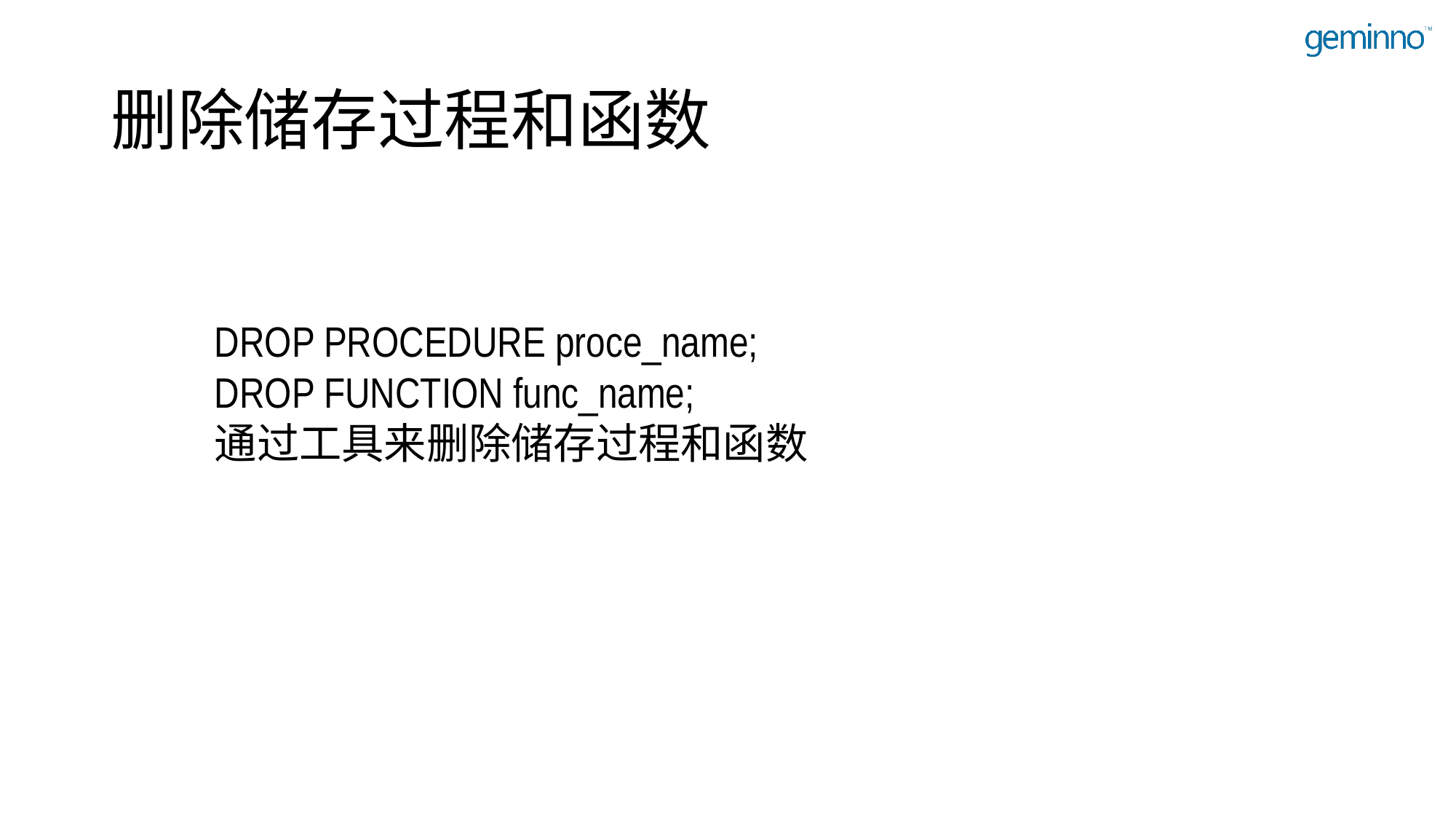

# 删除储存过程和函数
DROP PROCEDURE proce_name;
DROP FUNCTION func_name;
通过工具来删除储存过程和函数